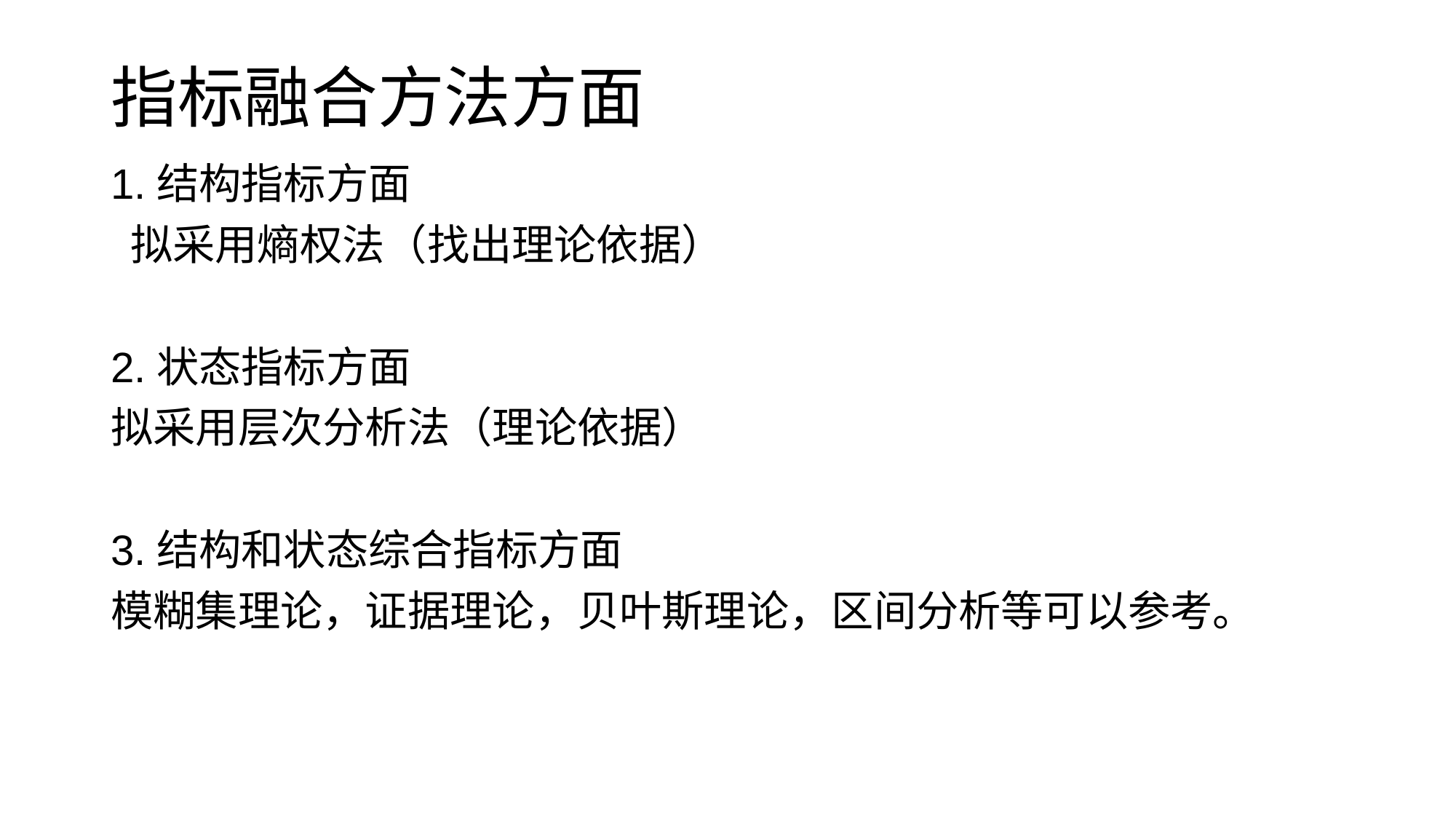

# 指标融合方法方面
1.结构指标方面
 拟采用熵权法（找出理论依据）

2.状态指标方面
拟采用层次分析法（理论依据）

3.结构和状态综合指标方面
模糊集理论，证据理论，贝叶斯理论，区间分析等可以参考。